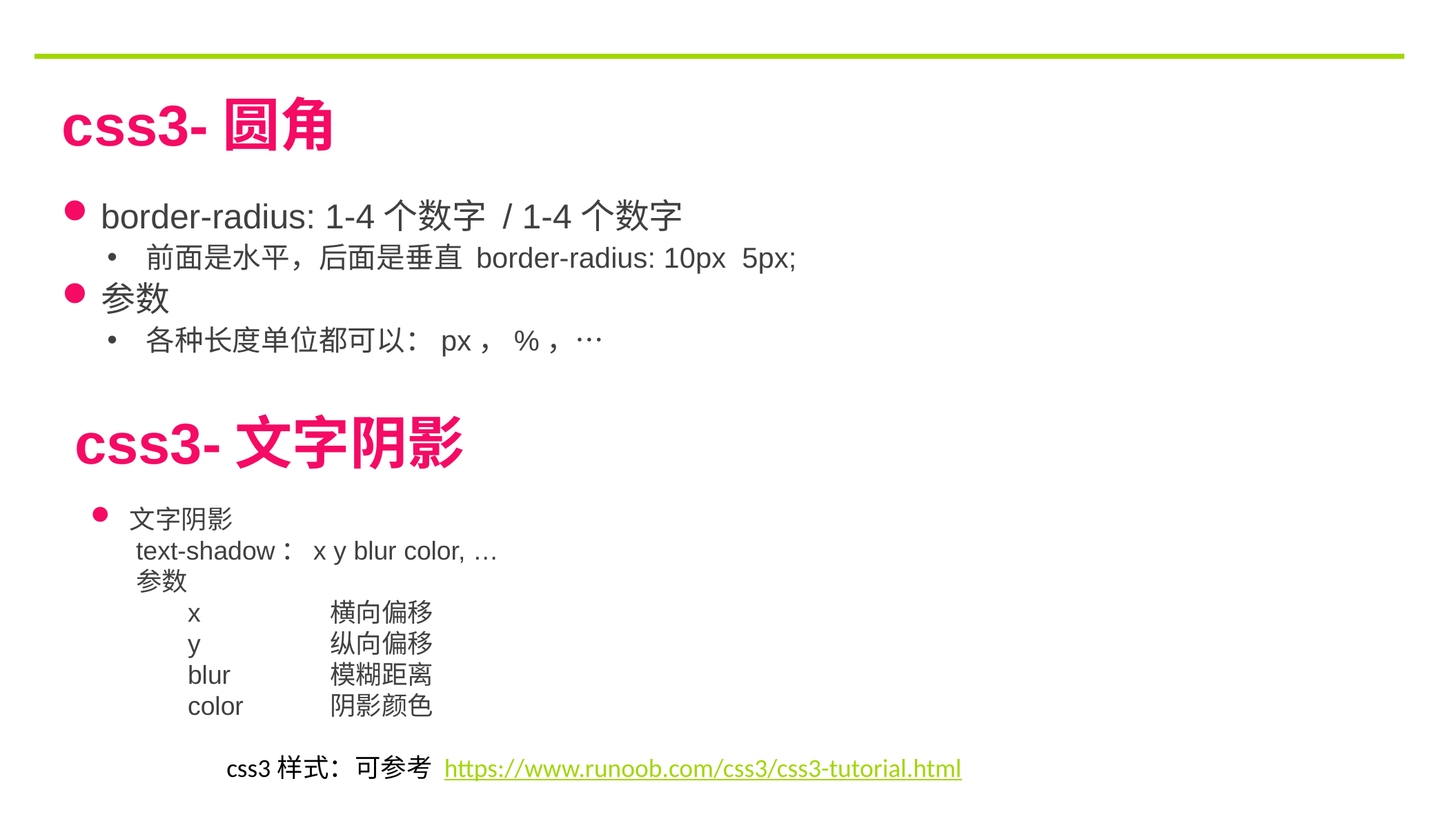

css3-圆角

border-radius: 1-4个数字 / 1-4个数字
前面是水平，后面是垂直 border-radius: 10px  5px;
参数
各种长度单位都可以：px，%，…

css3-文字阴影

文字阴影
text-shadow：x y blur color, …
参数
x		横向偏移
y		纵向偏移
blur	模糊距离
color	阴影颜色
css3样式：可参考 https://www.runoob.com/css3/css3-tutorial.html